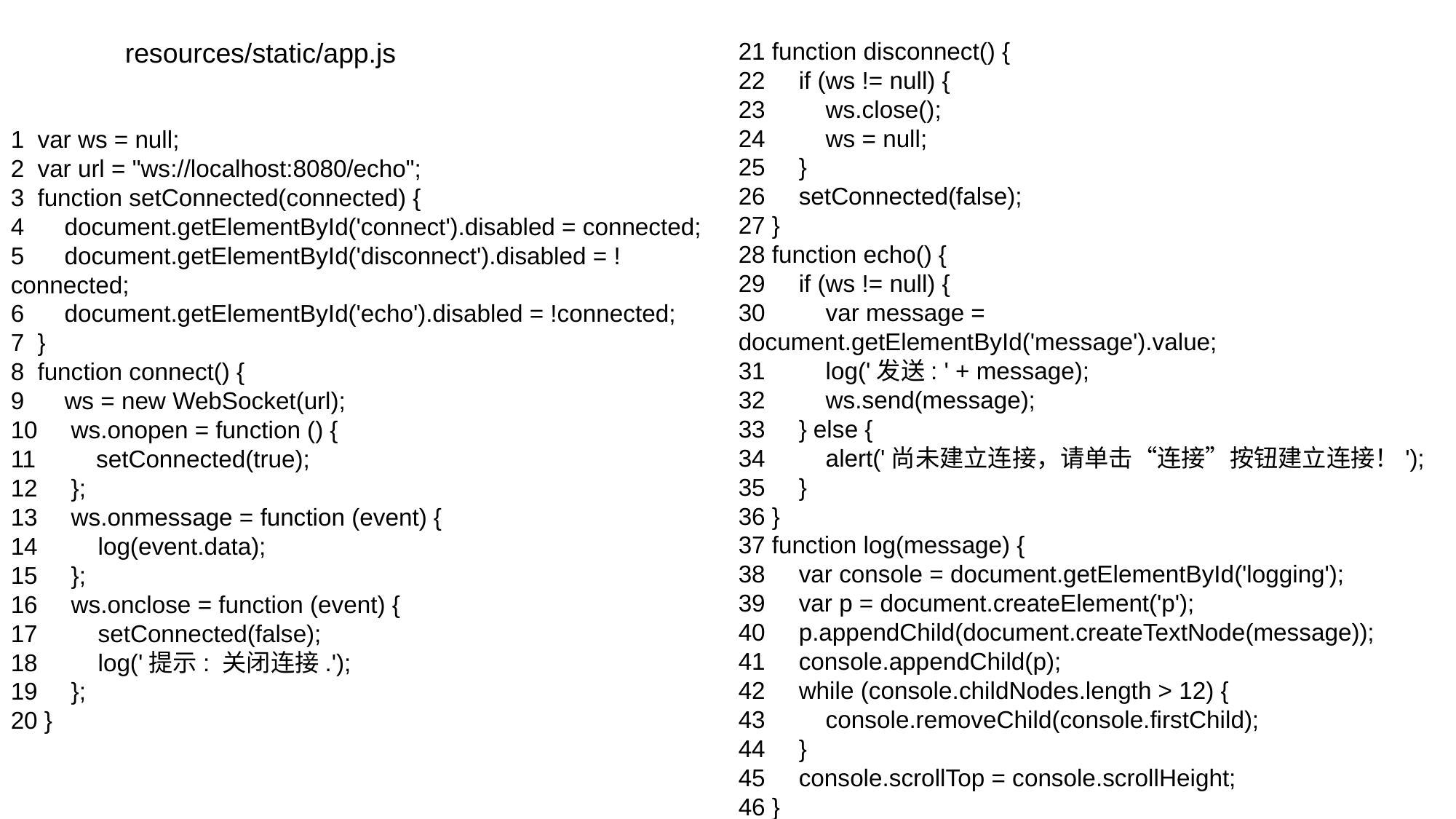

resources/static/app.js
21 function disconnect() {
22     if (ws != null) {
23         ws.close();
24         ws = null;
25     }
26     setConnected(false);
27 }
28 function echo() {
29     if (ws != null) {
30         var message = document.getElementById('message').value;
31         log('发送: ' + message);
32         ws.send(message);
33     } else {
34         alert('尚未建立连接，请单击“连接”按钮建立连接！');
35     }
36 }
37 function log(message) {
38     var console = document.getElementById('logging');
39     var p = document.createElement('p');
40     p.appendChild(document.createTextNode(message));
41     console.appendChild(p);
42     while (console.childNodes.length > 12) {
43         console.removeChild(console.firstChild);
44     }
45     console.scrollTop = console.scrollHeight;
46 }
1  var ws = null;
2  var url = "ws://localhost:8080/echo";
3  function setConnected(connected) {
4      document.getElementById('connect').disabled = connected;
5      document.getElementById('disconnect').disabled = !connected;
6      document.getElementById('echo').disabled = !connected;
7  }
8  function connect() {
9      ws = new WebSocket(url);
10     ws.onopen = function () {
11         setConnected(true);
12     };
13     ws.onmessage = function (event) {
14         log(event.data);
15     };
16     ws.onclose = function (event) {
17         setConnected(false);
18         log('提示: 关闭连接.');
19     };
20 }